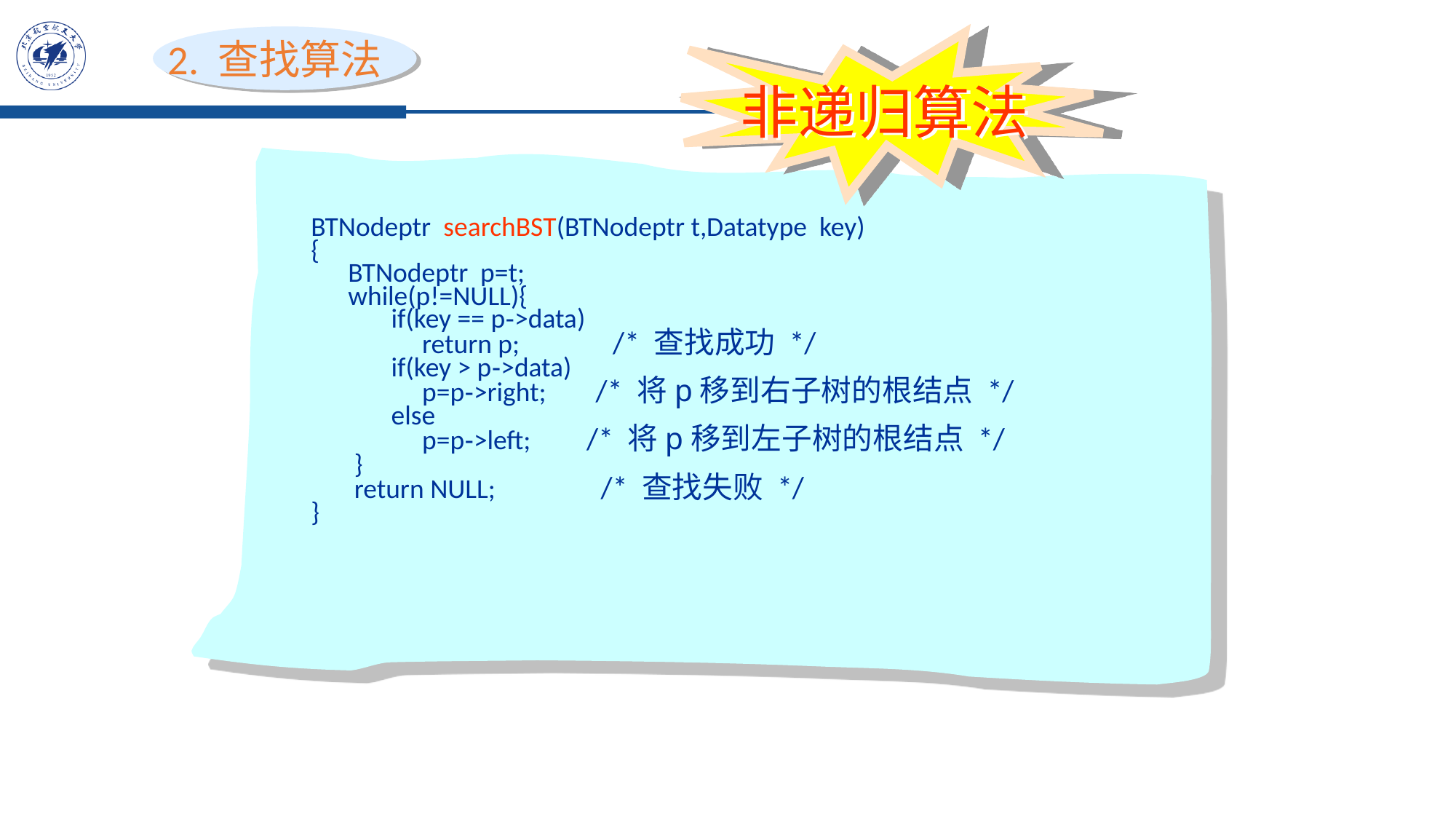

2. 查找算法

非递归算法

BTNodeptr  searchBST(BTNodeptr t,Datatype  key)
{
      BTNodeptr  p=t;
      while(p!=NULL){
             if(key == p->data)
                  return p;               /* 查找成功 */
             if(key > p->data)
                  p=p->right;        /* 将p移到右子树的根结点 */
             else
                  p=p->left;         /* 将p移到左子树的根结点 */
       }
       return NULL;                 /* 查找失败 */
}